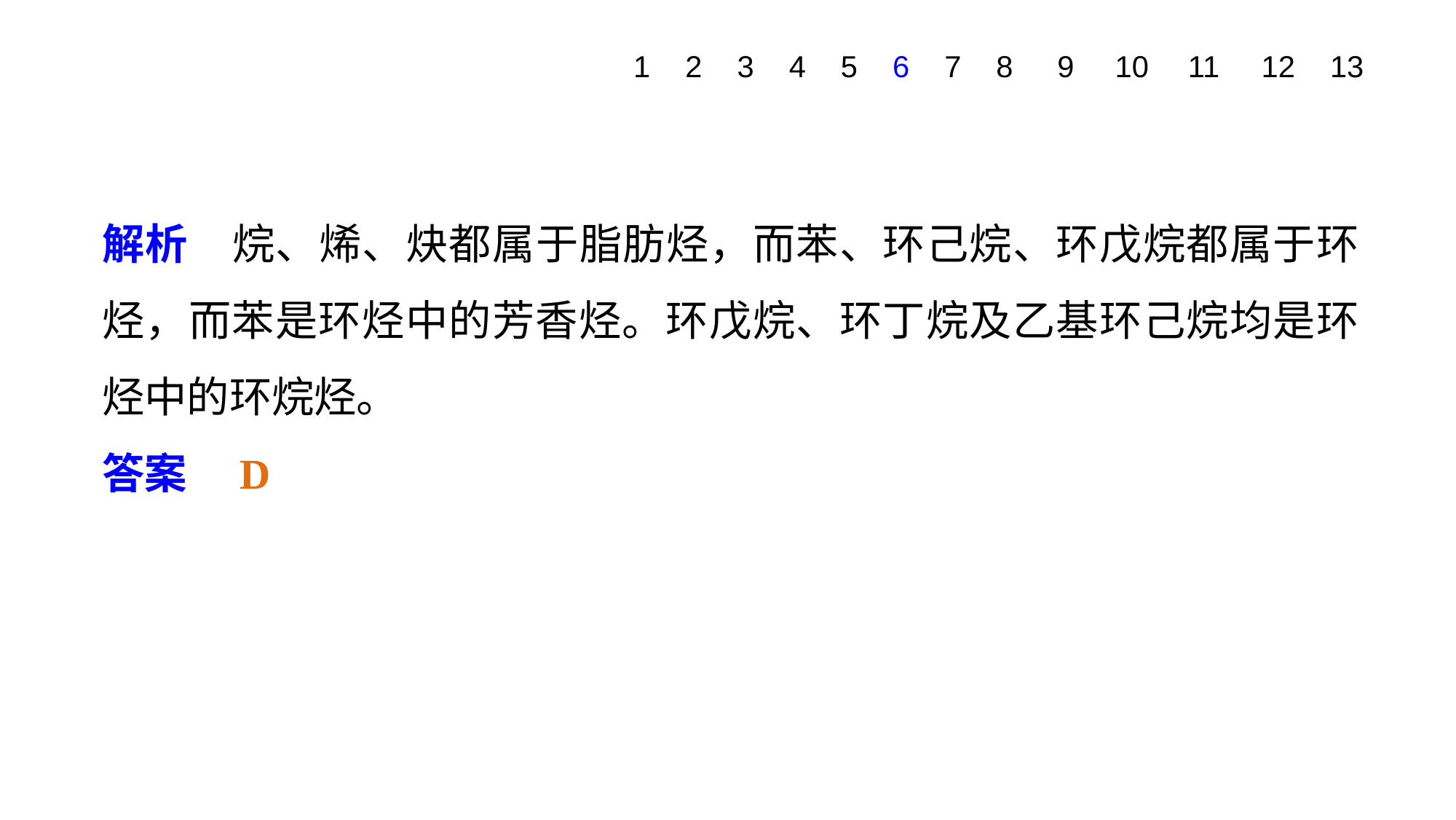

1
2
3
4
5
6
7
8
9
10
11
12
13

解析　烷、烯、炔都属于脂肪烃，而苯、环己烷、环戊烷都属于环烃，而苯是环烃中的芳香烃。环戊烷、环丁烷及乙基环己烷均是环烃中的环烷烃。
答案　D